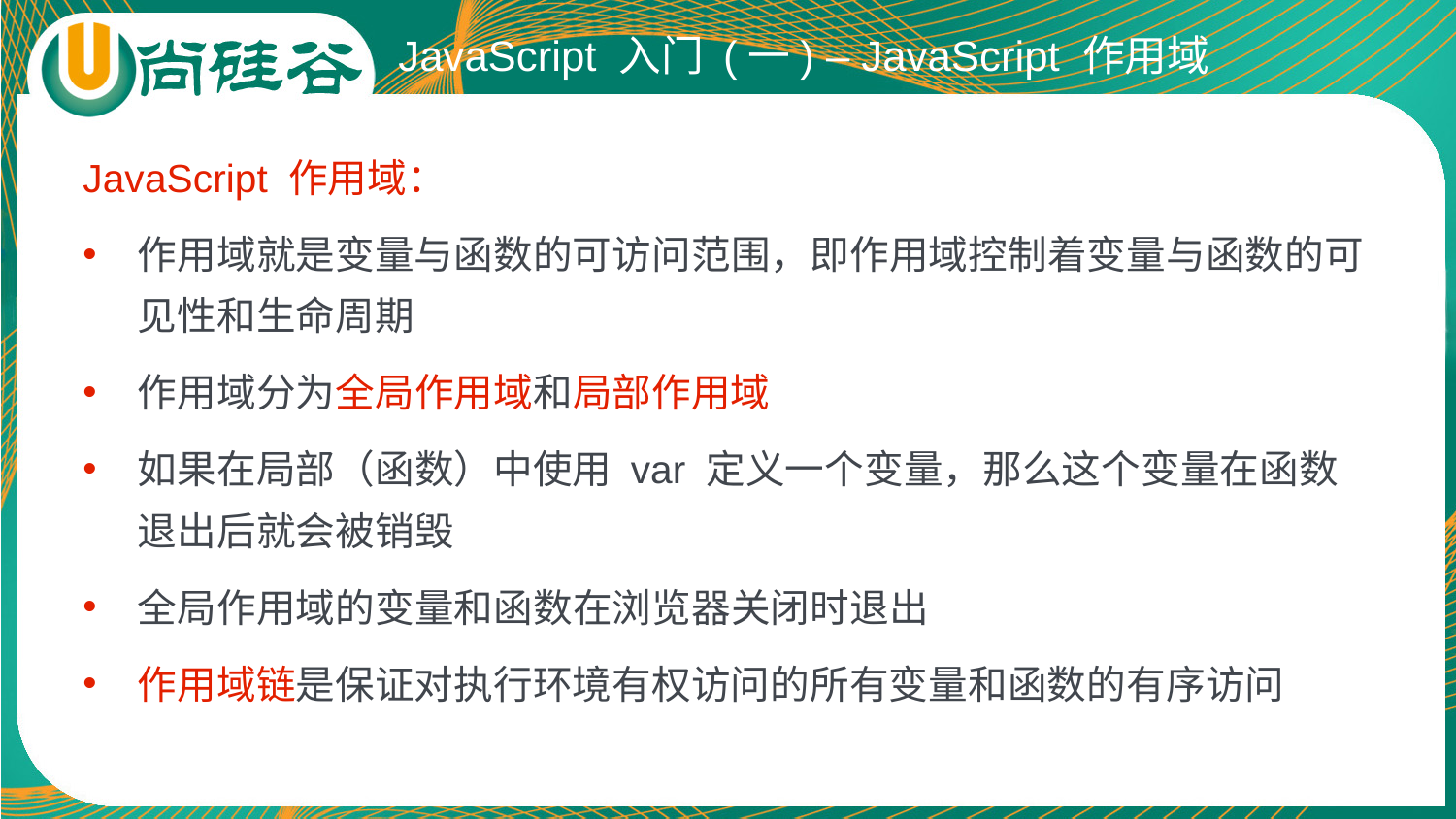

# JavaScript 入门 (一) – JavaScript 作用域
JavaScript 作用域：
作用域就是变量与函数的可访问范围，即作用域控制着变量与函数的可见性和生命周期
作用域分为全局作用域和局部作用域
如果在局部（函数）中使用 var 定义一个变量，那么这个变量在函数退出后就会被销毁
全局作用域的变量和函数在浏览器关闭时退出
作用域链是保证对执行环境有权访问的所有变量和函数的有序访问